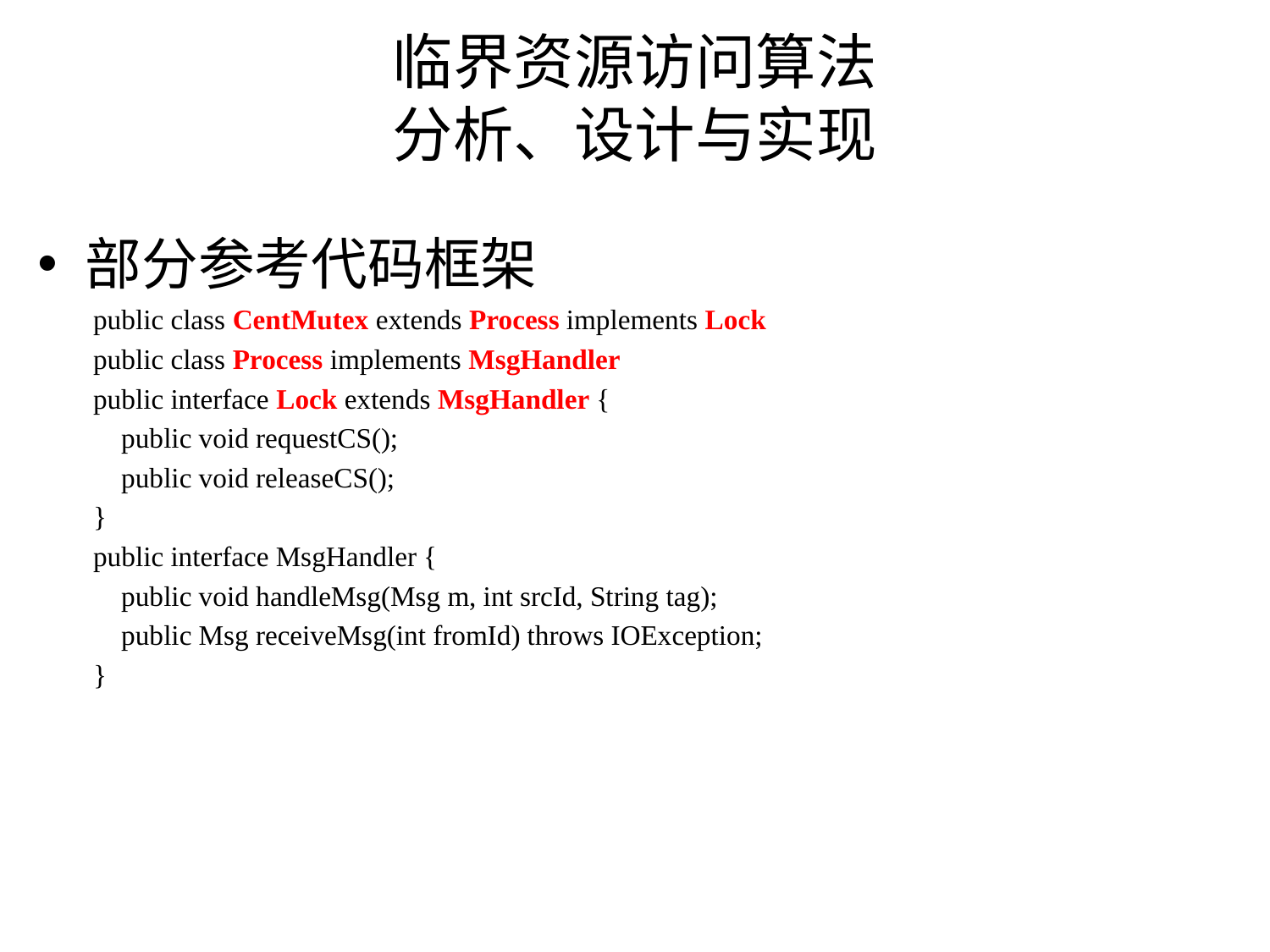

# 临界资源访问算法 分析、设计与实现
部分参考代码框架
public class CentMutex extends Process implements Lock
public class Process implements MsgHandler
public interface Lock extends MsgHandler {
    public void requestCS();
    public void releaseCS();
}
public interface MsgHandler {
    public void handleMsg(Msg m, int srcId, String tag);
    public Msg receiveMsg(int fromId) throws IOException;
}